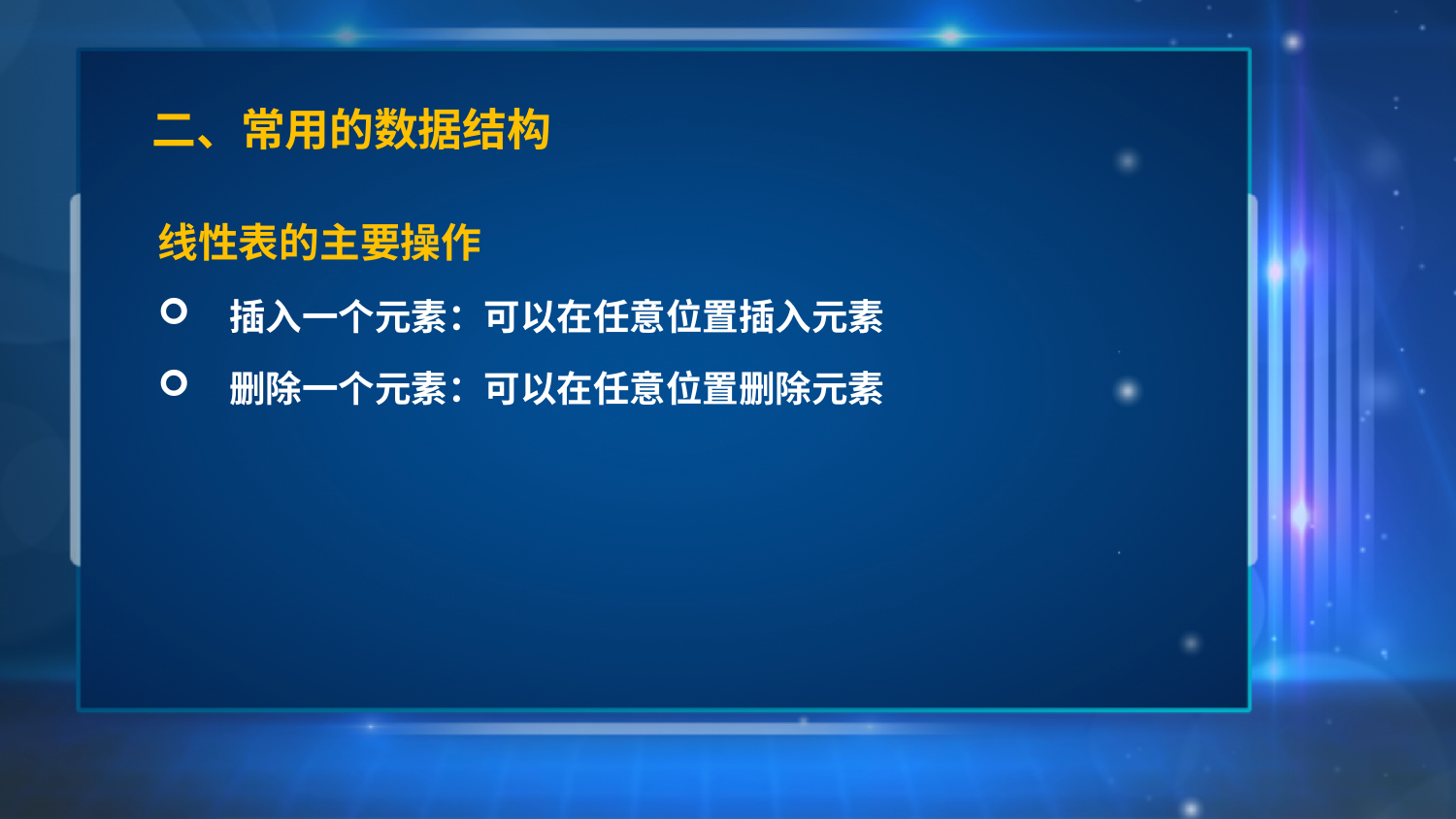

# 二、常用的数据结构
线性表的主要操作
 插入一个元素：可以在任意位置插入元素
 删除一个元素：可以在任意位置删除元素